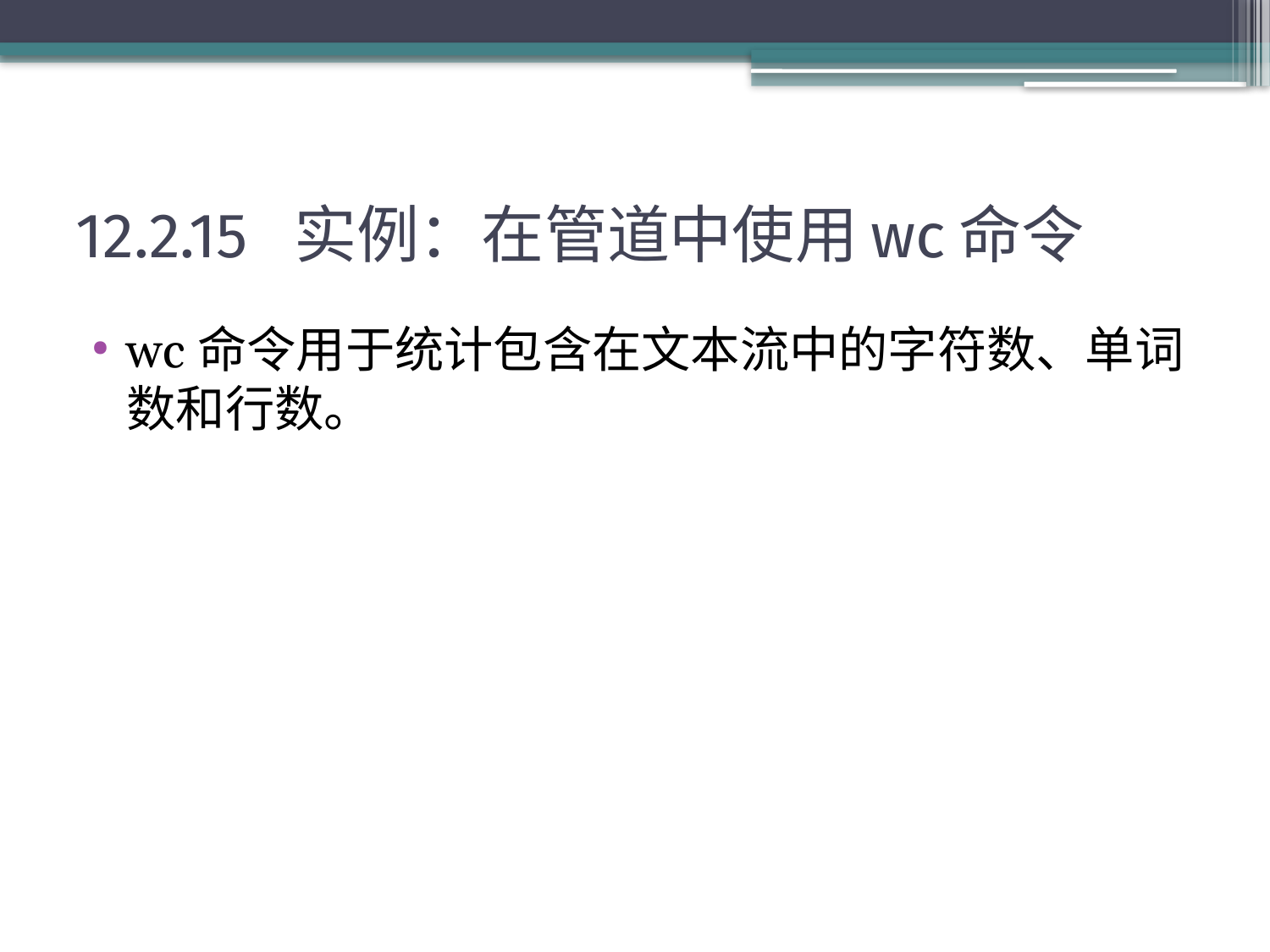

# 12.2.15  实例：在管道中使用wc命令
wc命令用于统计包含在文本流中的字符数、单词数和行数。